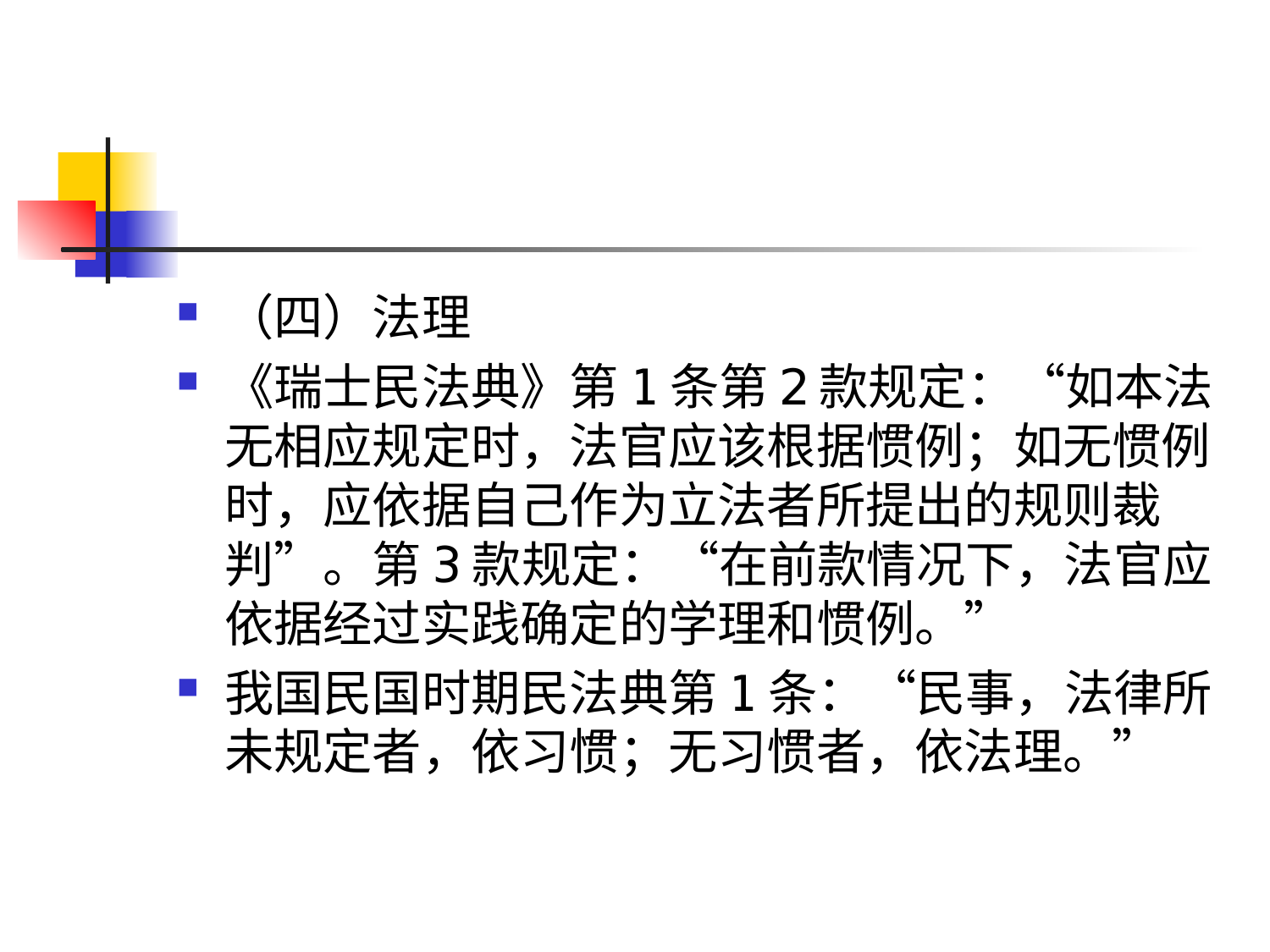

#
（四）法理
《瑞士民法典》第1条第2款规定：“如本法无相应规定时，法官应该根据惯例；如无惯例时，应依据自己作为立法者所提出的规则裁判”。第3款规定：“在前款情况下，法官应依据经过实践确定的学理和惯例。”
我国民国时期民法典第1条：“民事，法律所未规定者，依习惯；无习惯者，依法理。”